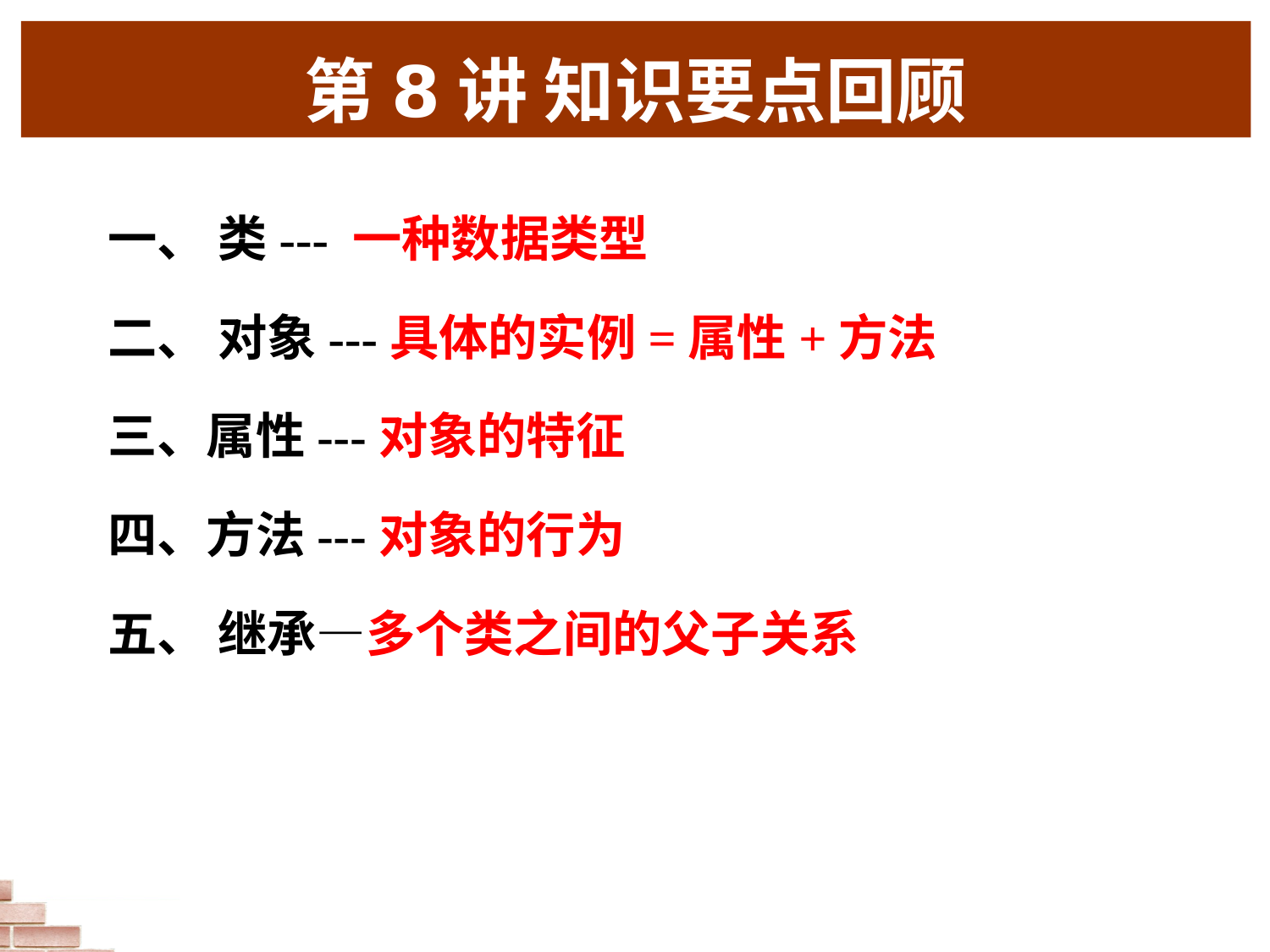

第8讲 知识要点回顾
一、 类--- 一种数据类型
二、 对象---具体的实例=属性+方法
三、属性---对象的特征
四、方法---对象的行为
五、 继承—多个类之间的父子关系